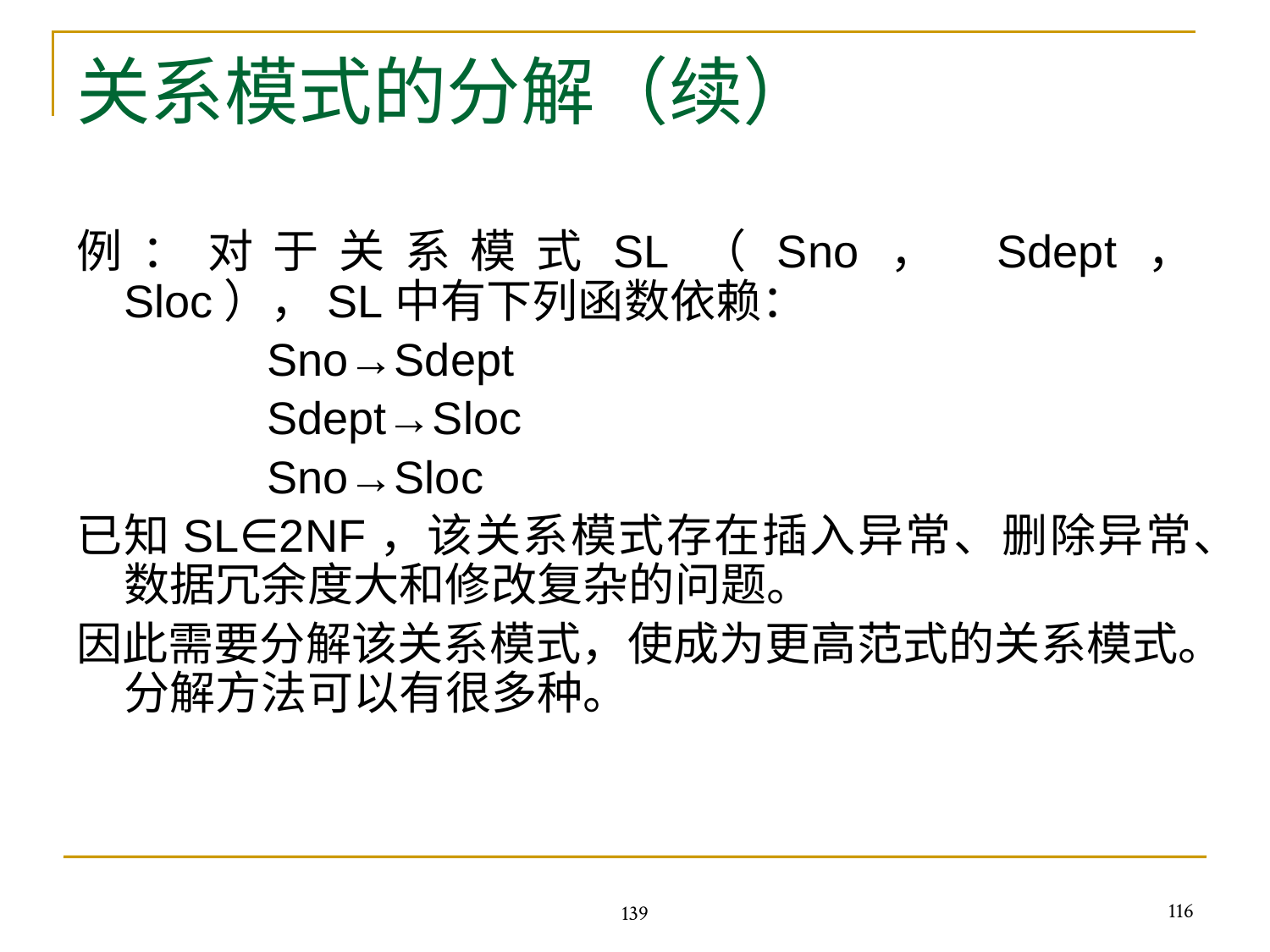

# 关系模式的分解（续）
例：对于关系模式SL（Sno， Sdept， Sloc），SL中有下列函数依赖：
               Sno→Sdept
               Sdept→Sloc
               Sno→Sloc
已知SL∈2NF，该关系模式存在插入异常、删除异常、数据冗余度大和修改复杂的问题。
因此需要分解该关系模式，使成为更高范式的关系模式。分解方法可以有很多种。
116
139